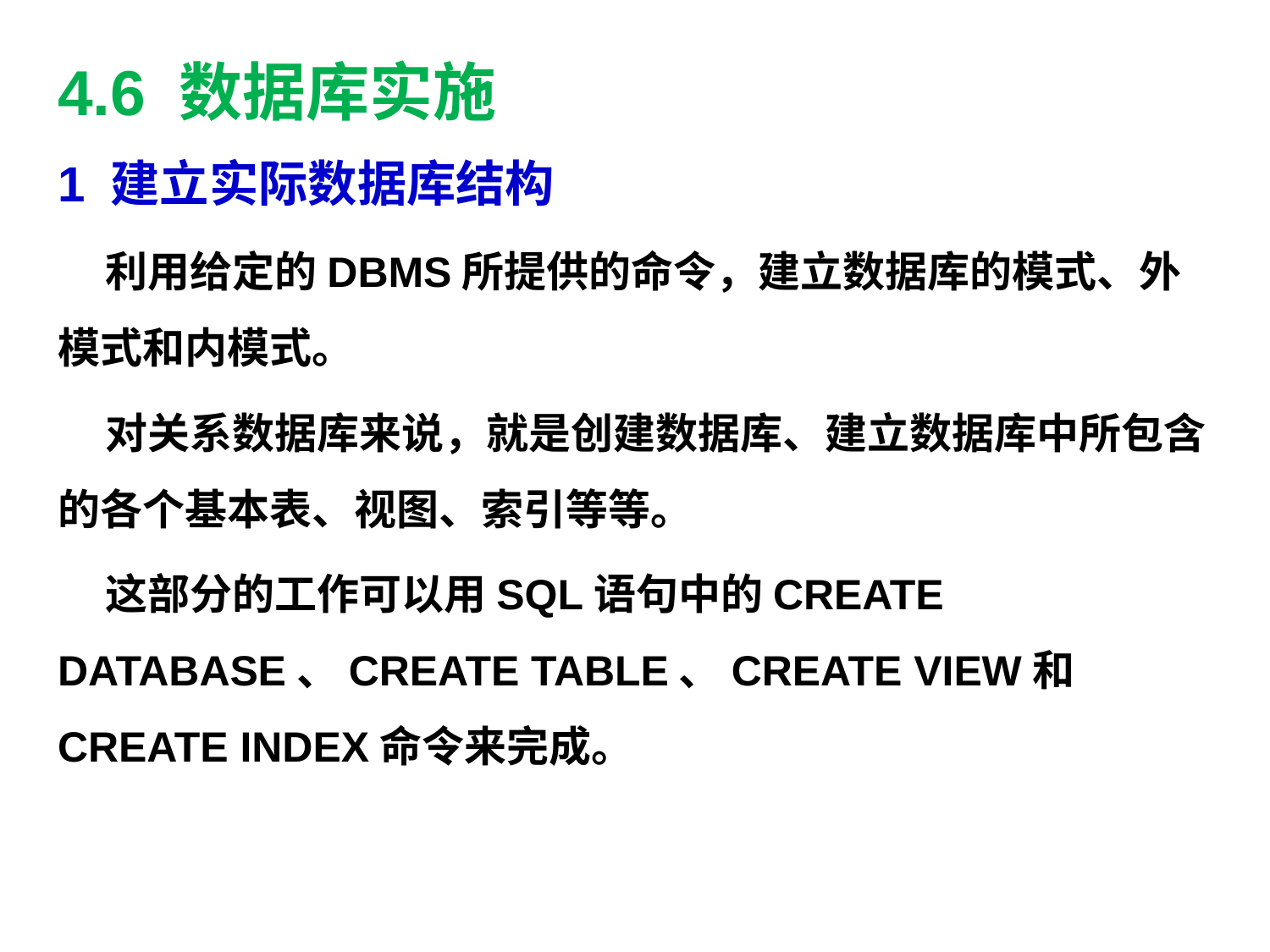

# 4.6 数据库实施
1 建立实际数据库结构
利用给定的DBMS所提供的命令，建立数据库的模式、外模式和内模式。
对关系数据库来说，就是创建数据库、建立数据库中所包含的各个基本表、视图、索引等等。
这部分的工作可以用SQL语句中的CREATE DATABASE、CREATE TABLE、CREATE VIEW和CREATE INDEX命令来完成。